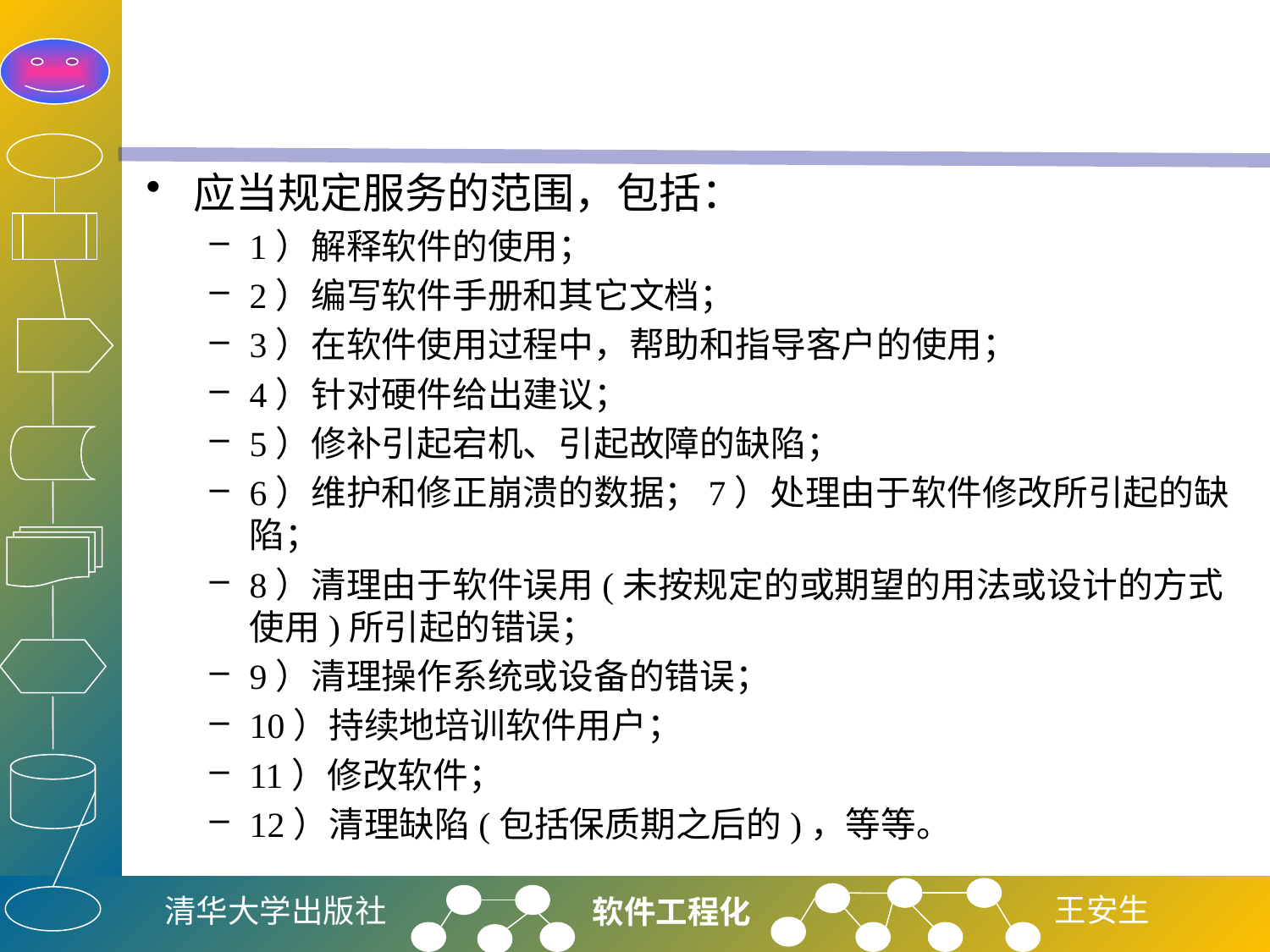

#
应当规定服务的范围，包括：
1）解释软件的使用；
2）编写软件手册和其它文档；
3）在软件使用过程中，帮助和指导客户的使用；
4）针对硬件给出建议；
5）修补引起宕机、引起故障的缺陷；
6）维护和修正崩溃的数据；7）处理由于软件修改所引起的缺陷；
8）清理由于软件误用(未按规定的或期望的用法或设计的方式使用)所引起的错误；
9）清理操作系统或设备的错误；
10）持续地培训软件用户；
11）修改软件；
12）清理缺陷(包括保质期之后的)，等等。